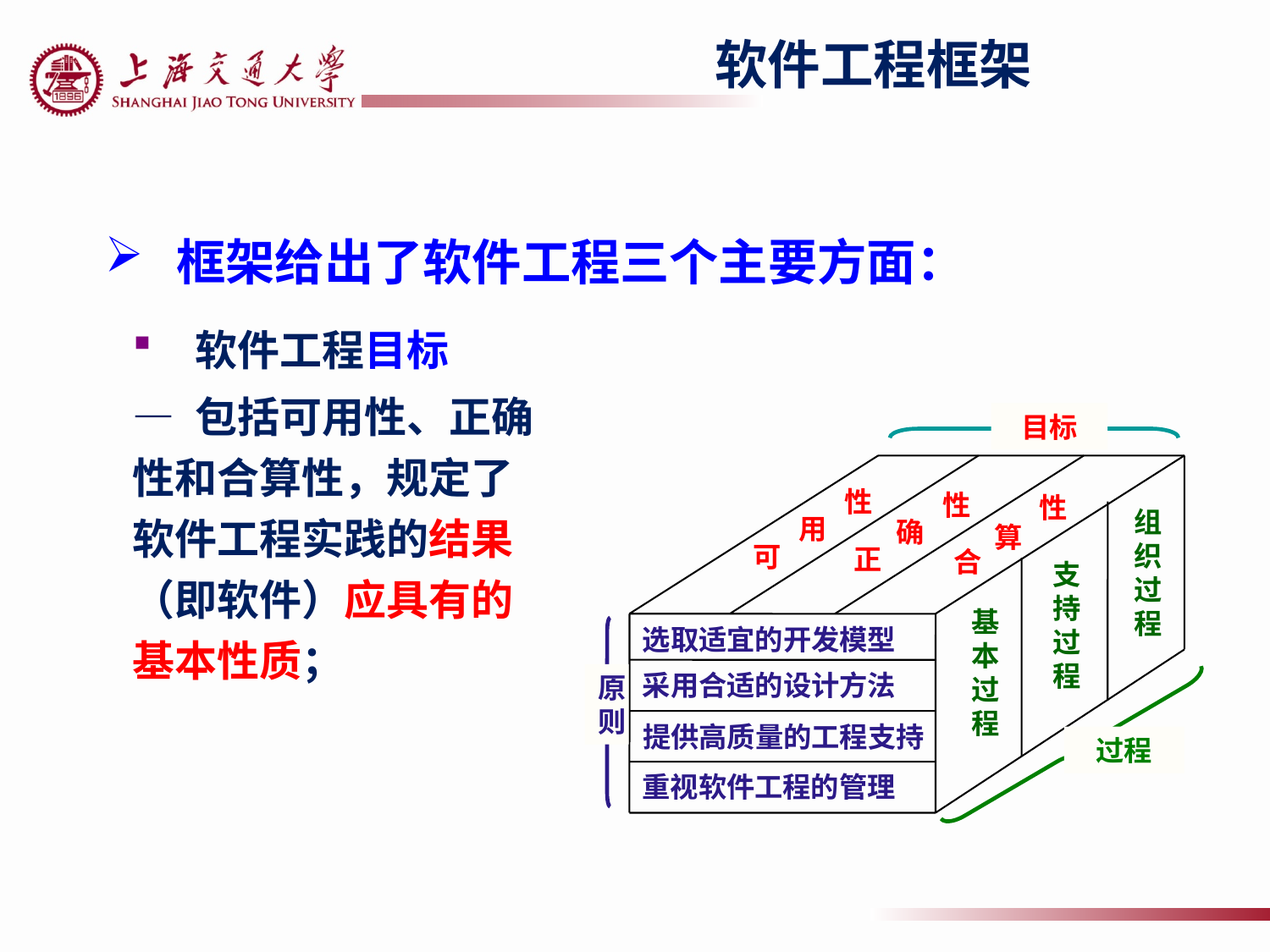

软件工程框架
# 框架给出了软件工程三个主要方面：
软件工程目标
— 包括可用性、正确性和合算性，规定了软件工程实践的结果（即软件）应具有的基本性质；

目标

性
性
性
组
织
过
程

用
确
算
可
正
合
支
持
过
程

基本过程

选取适宜的开发模型

采用合适的设计方法
原则

提供高质量的工程支持
过程

重视软件工程的管理